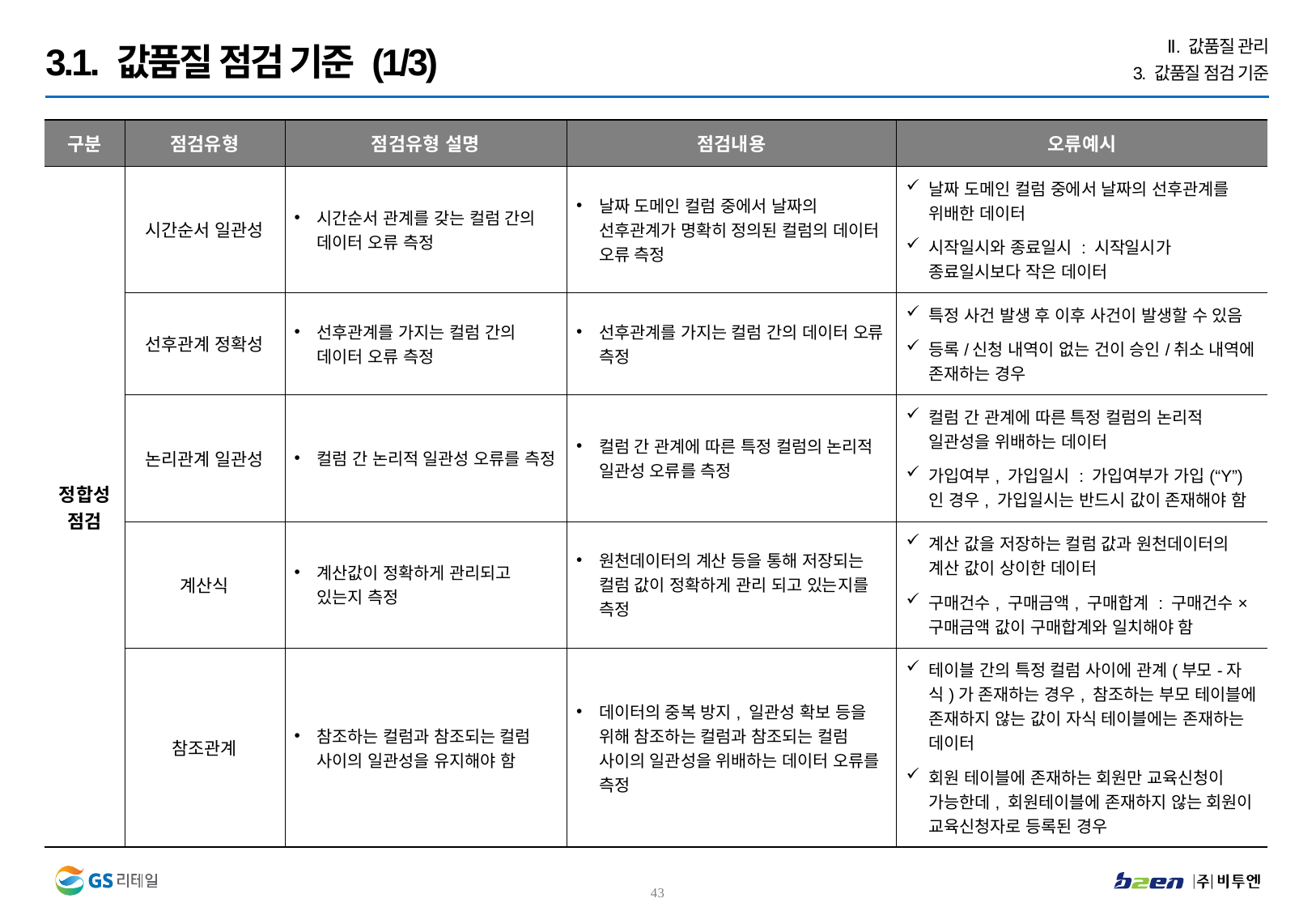

Ⅱ. 값품질 관리
3. 값품질 점검 기준
3.1. 값품질 점검 기준 (1/3)
| 구분 | 점검유형 | 점검유형 설명 | 점검내용 | 오류예시 |
| --- | --- | --- | --- | --- |
| 정합성 점검 | 시간순서 일관성 | 시간순서 관계를 갖는 컬럼 간의 데이터 오류 측정 | 날짜 도메인 컬럼 중에서 날짜의 선후관계가 명확히 정의된 컬럼의 데이터 오류 측정 | 날짜 도메인 컬럼 중에서 날짜의 선후관계를 위배한 데이터 시작일시와 종료일시 : 시작일시가 종료일시보다 작은 데이터 |
|  | 선후관계 정확성 | 선후관계를 가지는 컬럼 간의 데이터 오류 측정 | 선후관계를 가지는 컬럼 간의 데이터 오류 측정 | 특정 사건 발생 후 이후 사건이 발생할 수 있음 등록/신청 내역이 없는 건이 승인/취소 내역에 존재하는 경우 |
|  | 논리관계 일관성 | 컬럼 간 논리적 일관성 오류를 측정 | 컬럼 간 관계에 따른 특정 컬럼의 논리적 일관성 오류를 측정 | 컬럼 간 관계에 따른 특정 컬럼의 논리적 일관성을 위배하는 데이터 가입여부, 가입일시 : 가입여부가 가입(“Y”)인 경우, 가입일시는 반드시 값이 존재해야 함 |
|  | 계산식 | 계산값이 정확하게 관리되고 있는지 측정 | 원천데이터의 계산 등을 통해 저장되는 컬럼 값이 정확하게 관리 되고 있는지를 측정 | 계산 값을 저장하는 컬럼 값과 원천데이터의 계산 값이 상이한 데이터 구매건수, 구매금액, 구매합계 : 구매건수×구매금액 값이 구매합계와 일치해야 함 |
|  | 참조관계 | 참조하는 컬럼과 참조되는 컬럼 사이의 일관성을 유지해야 함 | 데이터의 중복 방지, 일관성 확보 등을 위해 참조하는 컬럼과 참조되는 컬럼 사이의 일관성을 위배하는 데이터 오류를 측정 | 테이블 간의 특정 컬럼 사이에 관계(부모-자식)가 존재하는 경우, 참조하는 부모 테이블에 존재하지 않는 값이 자식 테이블에는 존재하는 데이터 회원 테이블에 존재하는 회원만 교육신청이 가능한데, 회원테이블에 존재하지 않는 회원이 교육신청자로 등록된 경우 |
43